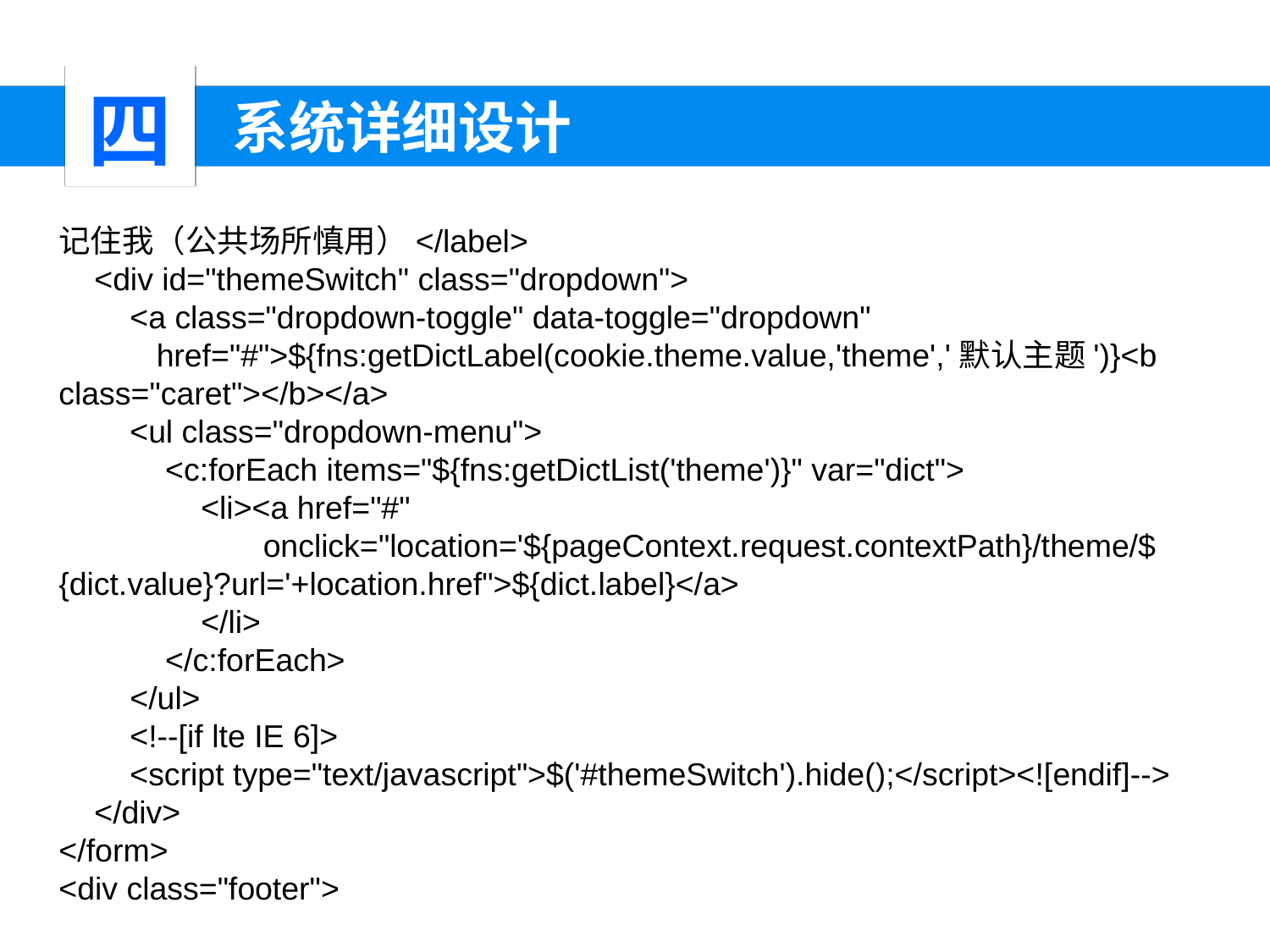

四
                系统详细设计
记住我（公共场所慎用）</label>
    <div id="themeSwitch" class="dropdown">
        <a class="dropdown-toggle" data-toggle="dropdown"
           href="#">${fns:getDictLabel(cookie.theme.value,'theme','默认主题')}<b class="caret"></b></a>
        <ul class="dropdown-menu">
            <c:forEach items="${fns:getDictList('theme')}" var="dict">
                <li><a href="#"
                       onclick="location='${pageContext.request.contextPath}/theme/${dict.value}?url='+location.href">${dict.label}</a>
                </li>
            </c:forEach>
        </ul>
        <!--[if lte IE 6]>
        <script type="text/javascript">$('#themeSwitch').hide();</script><![endif]-->
    </div>
</form>
<div class="footer">